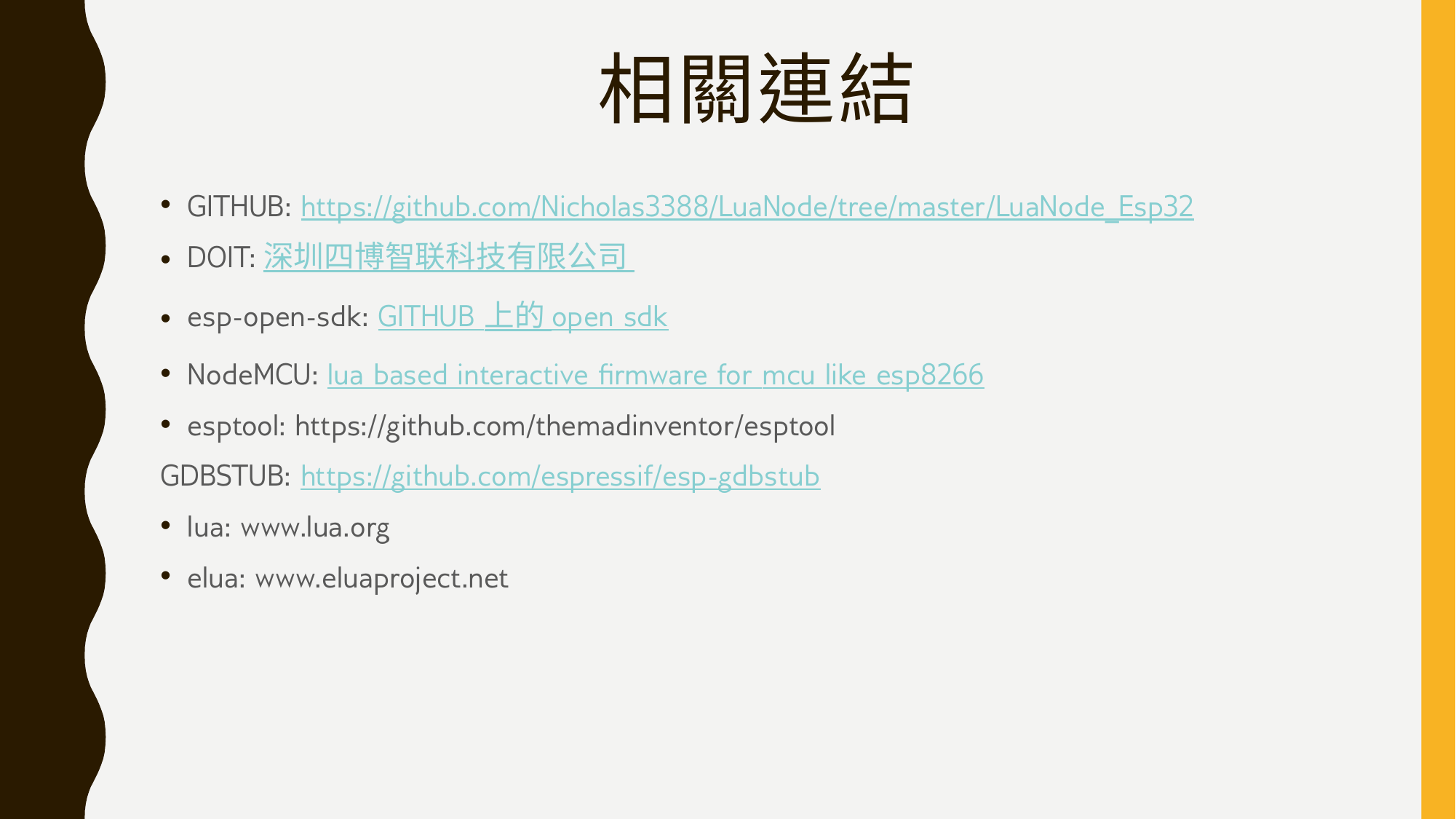

# 相關連結
GITHUB: https://github.com/Nicholas3388/LuaNode/tree/master/LuaNode_Esp32
DOIT:深圳四博智联科技有限公司
esp-open-sdk: GITHUB 上的 open sdk
NodeMCU: lua based interactive firmware for mcu like esp8266
esptool: https://github.com/themadinventor/esptool
GDBSTUB: https://github.com/espressif/esp-gdbstub
lua: www.lua.org
elua: www.eluaproject.net